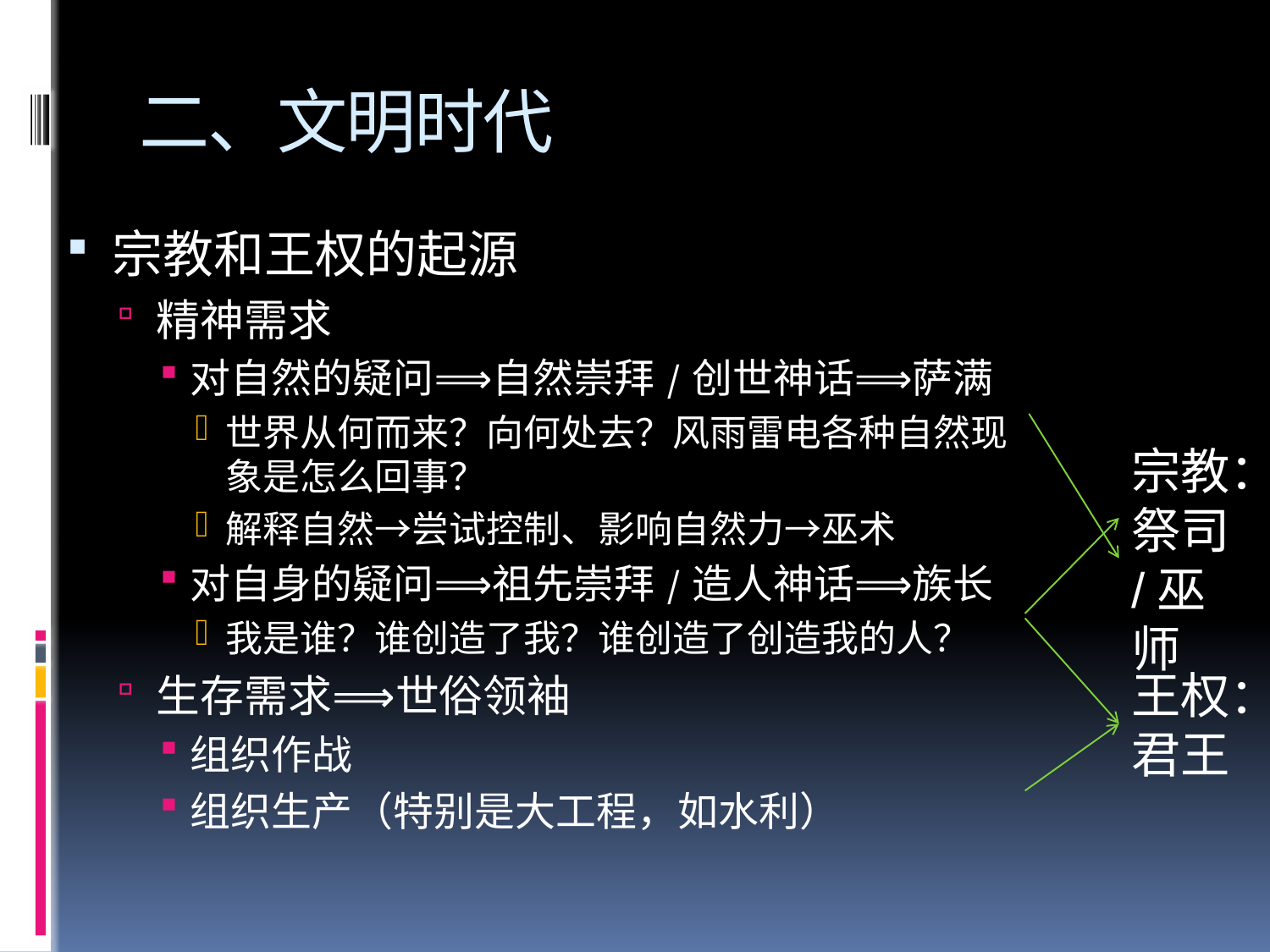

# 二、文明时代
宗教和王权的起源
精神需求
对自然的疑问⟹自然崇拜/创世神话⟹萨满
世界从何而来？向何处去？风雨雷电各种自然现象是怎么回事？
解释自然→尝试控制、影响自然力→巫术
对自身的疑问⟹祖先崇拜/造人神话⟹族长
我是谁？谁创造了我？谁创造了创造我的人？
生存需求⟹世俗领袖
组织作战
组织生产（特别是大工程，如水利）

宗教：祭司/巫师
王权：君王